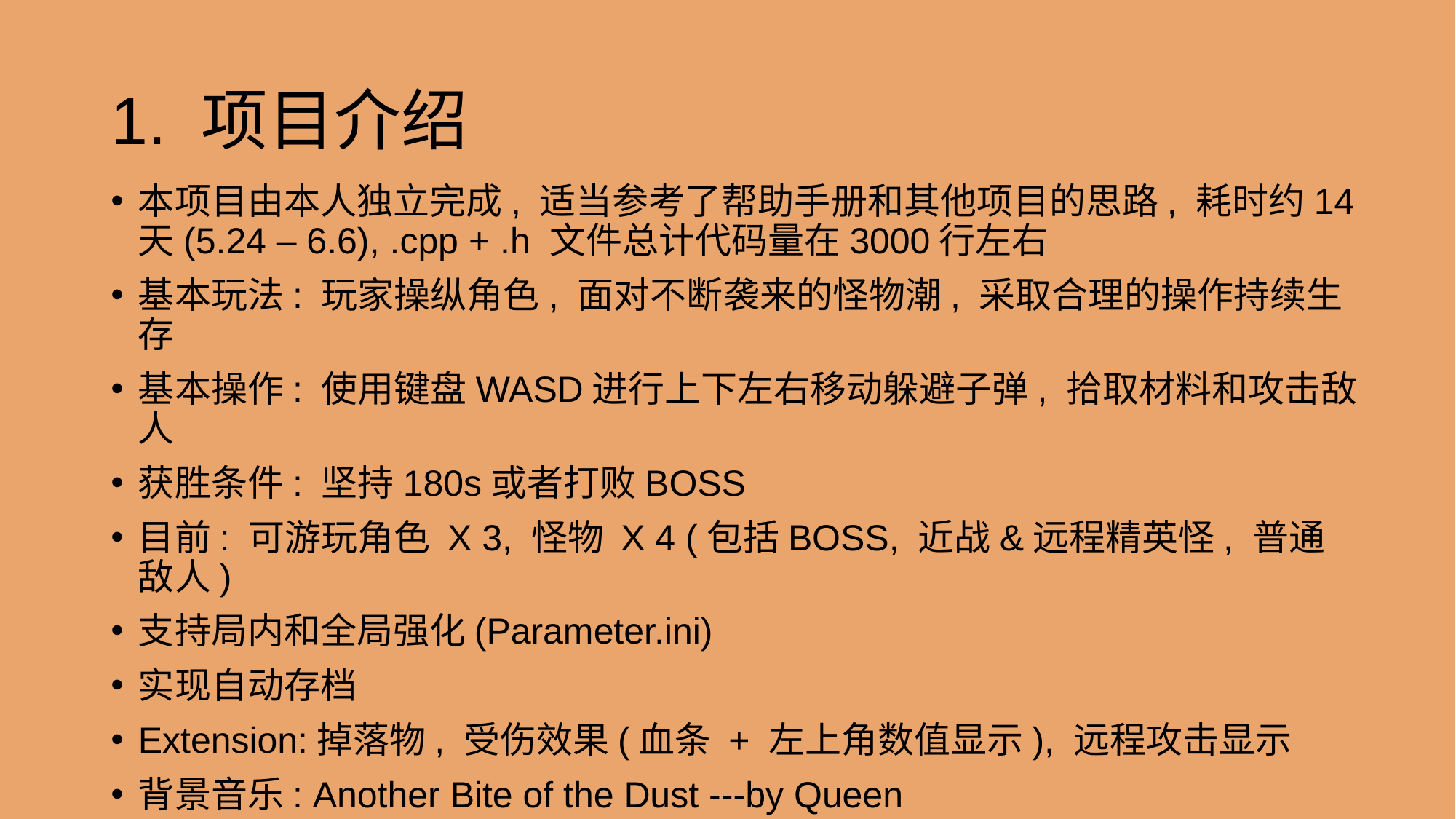

# 1. 项目介绍
本项目由本人独立完成, 适当参考了帮助手册和其他项目的思路, 耗时约14天(5.24 – 6.6), .cpp + .h 文件总计代码量在3000行左右
基本玩法: 玩家操纵角色, 面对不断袭来的怪物潮, 采取合理的操作持续生存
基本操作: 使用键盘WASD进行上下左右移动躲避子弹, 拾取材料和攻击敌人
获胜条件: 坚持180s或者打败BOSS
目前: 可游玩角色 X 3, 怪物 X 4 (包括BOSS, 近战&远程精英怪, 普通敌人)
支持局内和全局强化(Parameter.ini)
实现自动存档
Extension:掉落物, 受伤效果(血条 + 左上角数值显示), 远程攻击显示
背景音乐: Another Bite of the Dust ---by Queen